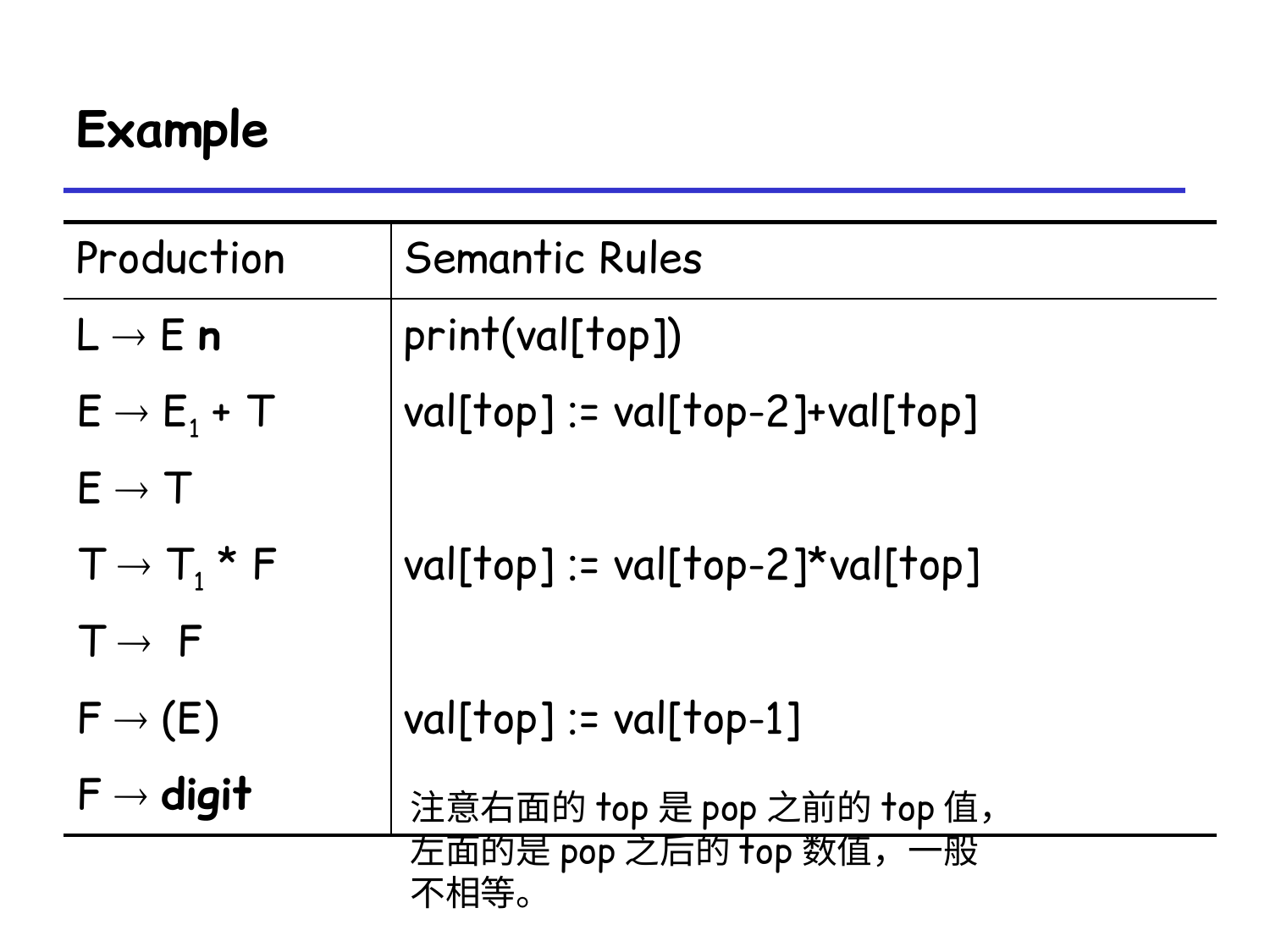

# Example
| Production | Semantic Rules |
| --- | --- |
| L → E n | print(val[top]) |
| E → E1 + T | val[top] := val[top-2]+val[top] |
| E → T |  |
| T → T1 \* F | val[top] := val[top-2]\*val[top] |
| T → F |  |
| F → (E) | val[top] := val[top-1] |
| F → digit |  |
注意右面的top是pop之前的top值，
左面的是pop之后的top数值，一般
不相等。

45